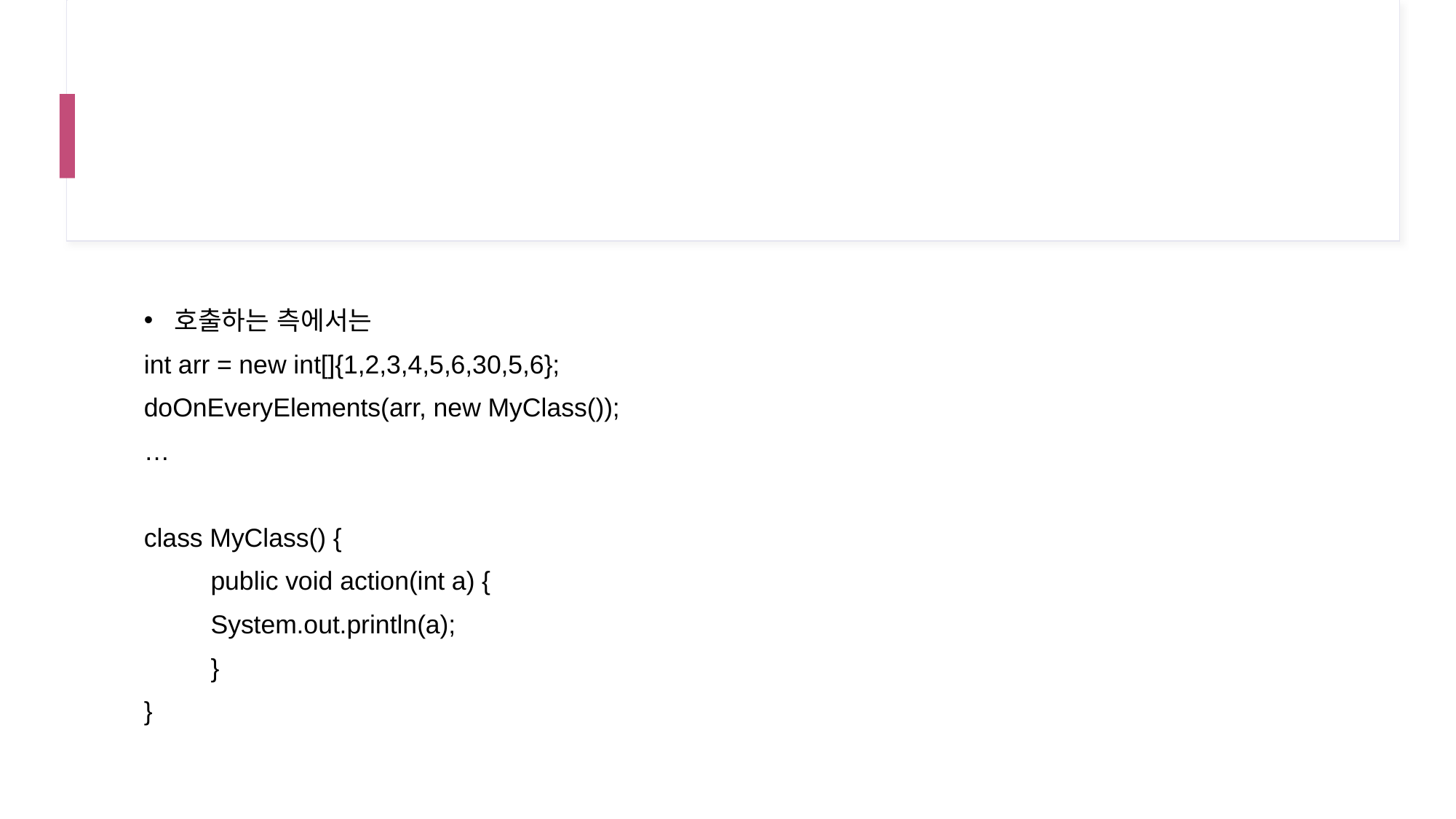

#
호출하는 측에서는
int arr = new int[]{1,2,3,4,5,6,30,5,6};
doOnEveryElements(arr, new MyClass());
…

class MyClass() {
	public void action(int a) {
		System.out.println(a);
	}
}